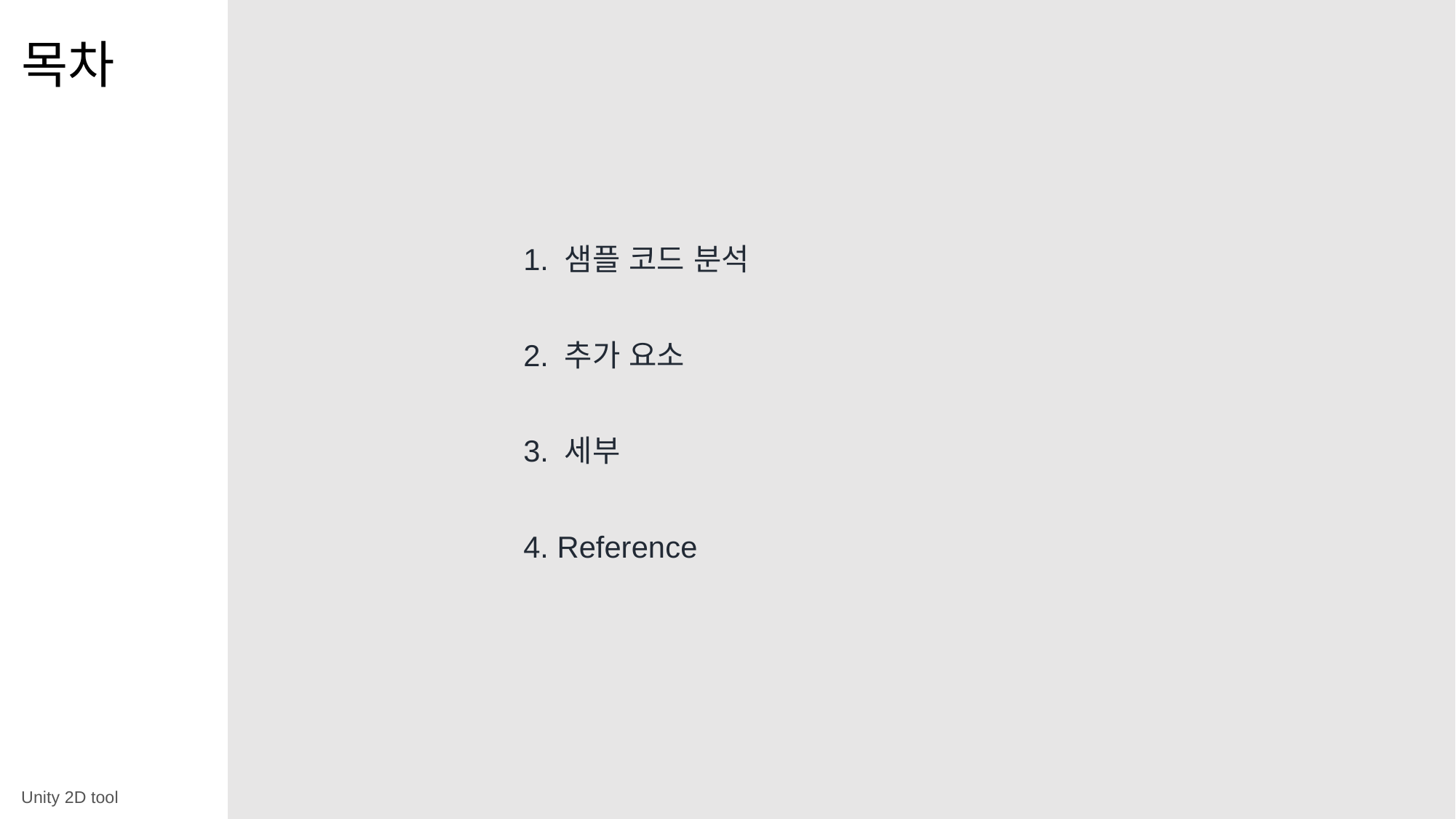

목차

Unity 2D tool
1. 샘플 코드 분석

2. 추가 요소

3. 세부

4. Reference